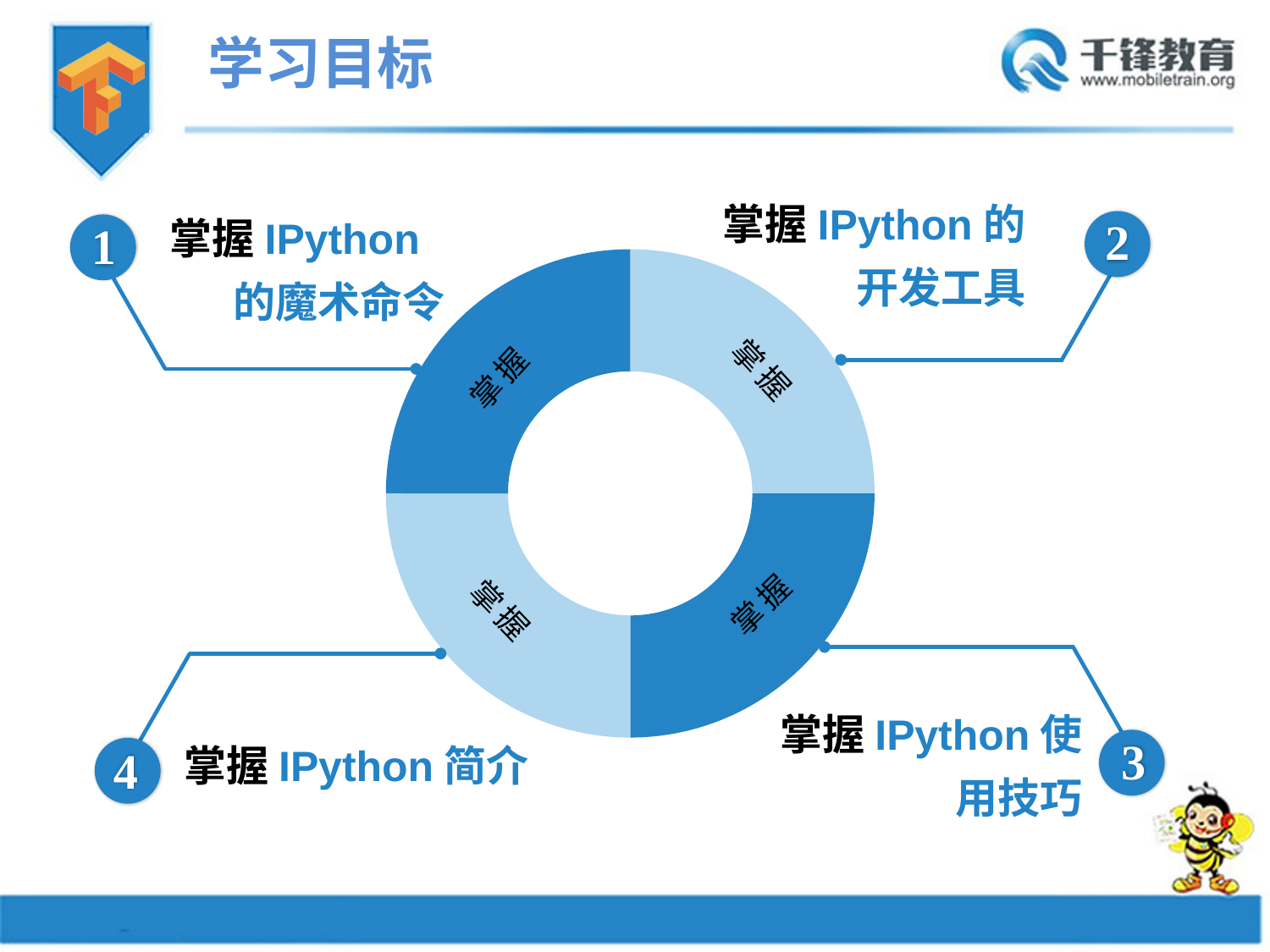

学习目标
掌握IPython的开发工具
2

掌握IPython的魔术命令
1

### Chart

| Category | 销售额 |
|---|---|
| 掌握知识 | 2.5 |
| 理解知识 | 2.5 |
| 熟悉知识 | 2.5 |
| 了解知识 | 2.5 |
掌握
掌握
掌握
掌握
掌握IPython使用技巧
3

掌握IPython简介
4